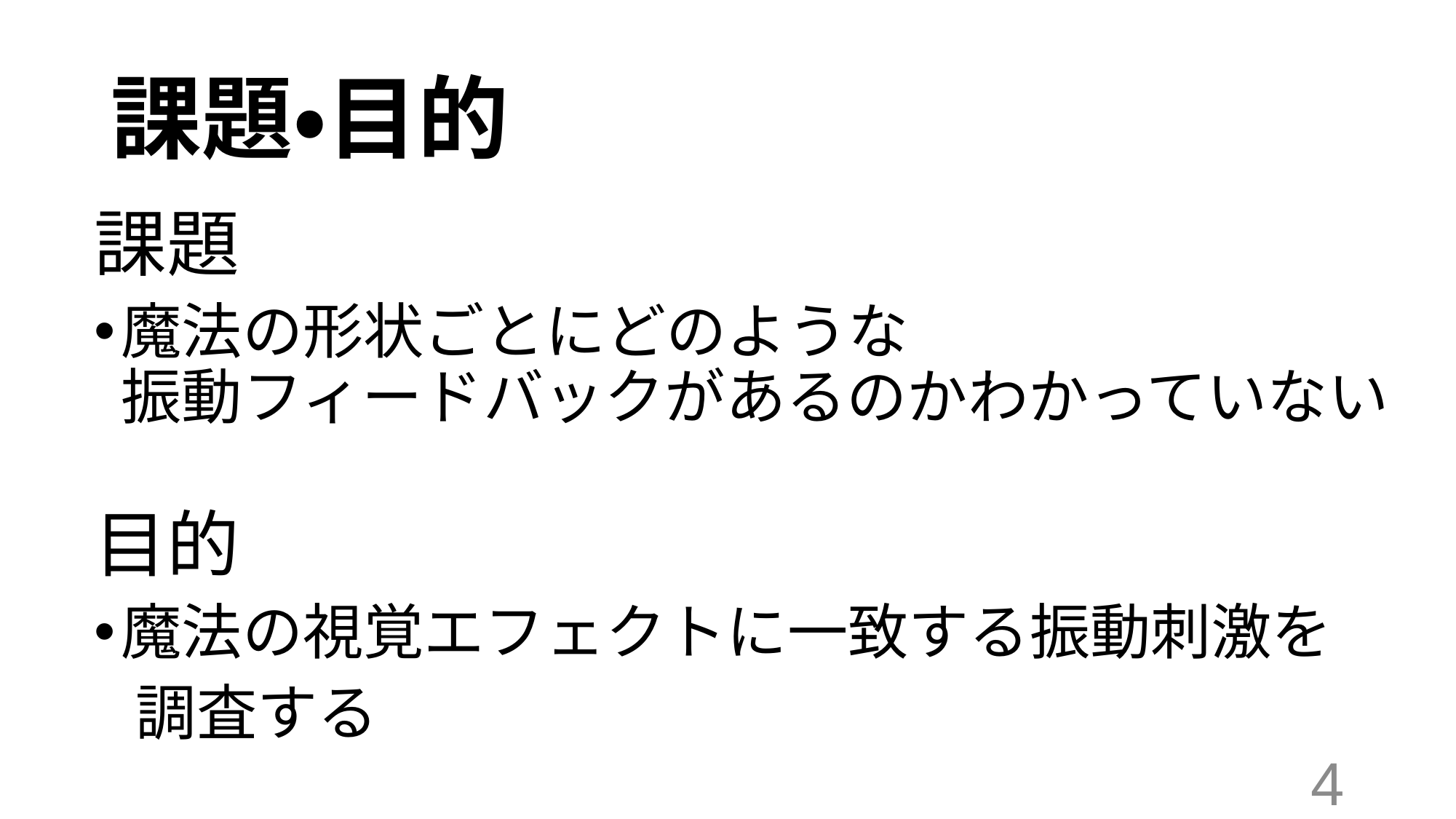

# 課題・目的
課題
魔法の形状ごとにどのような
振動フィードバックがあるのかわかっていない

目的
魔法の視覚エフェクトに一致する振動刺激を
  調査する
4